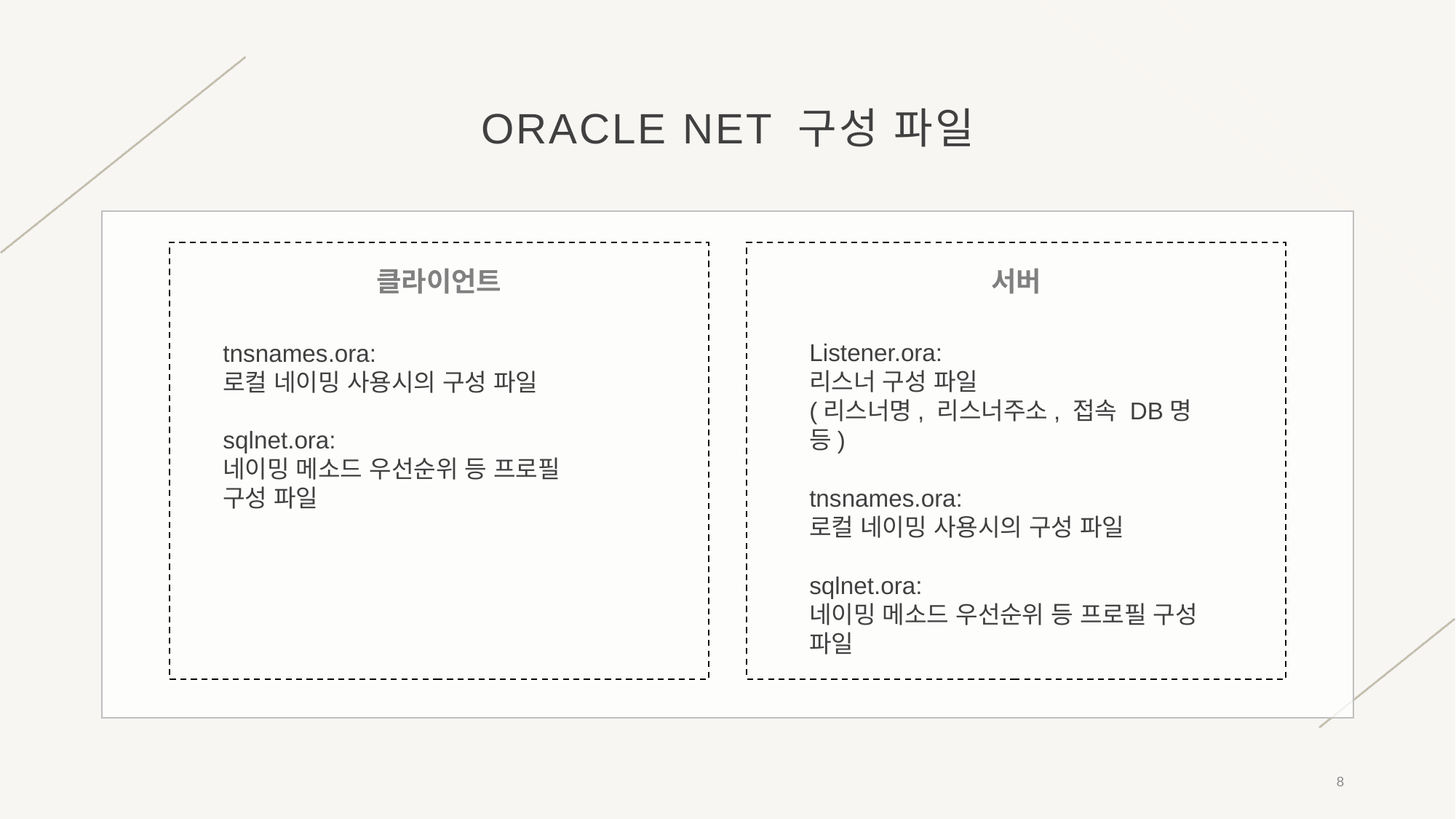

# Oracle net 구성 파일

클라이언트

서버

Listener.ora:
리스너 구성 파일
(리스너명, 리스너주소, 접속 DB명 등)

tnsnames.ora:
로컬 네이밍 사용시의 구성 파일

sqlnet.ora:
네이밍 메소드 우선순위 등 프로필 구성 파일

tnsnames.ora:
로컬 네이밍 사용시의 구성 파일
sqlnet.ora:
네이밍 메소드 우선순위 등 프로필 구성 파일

8